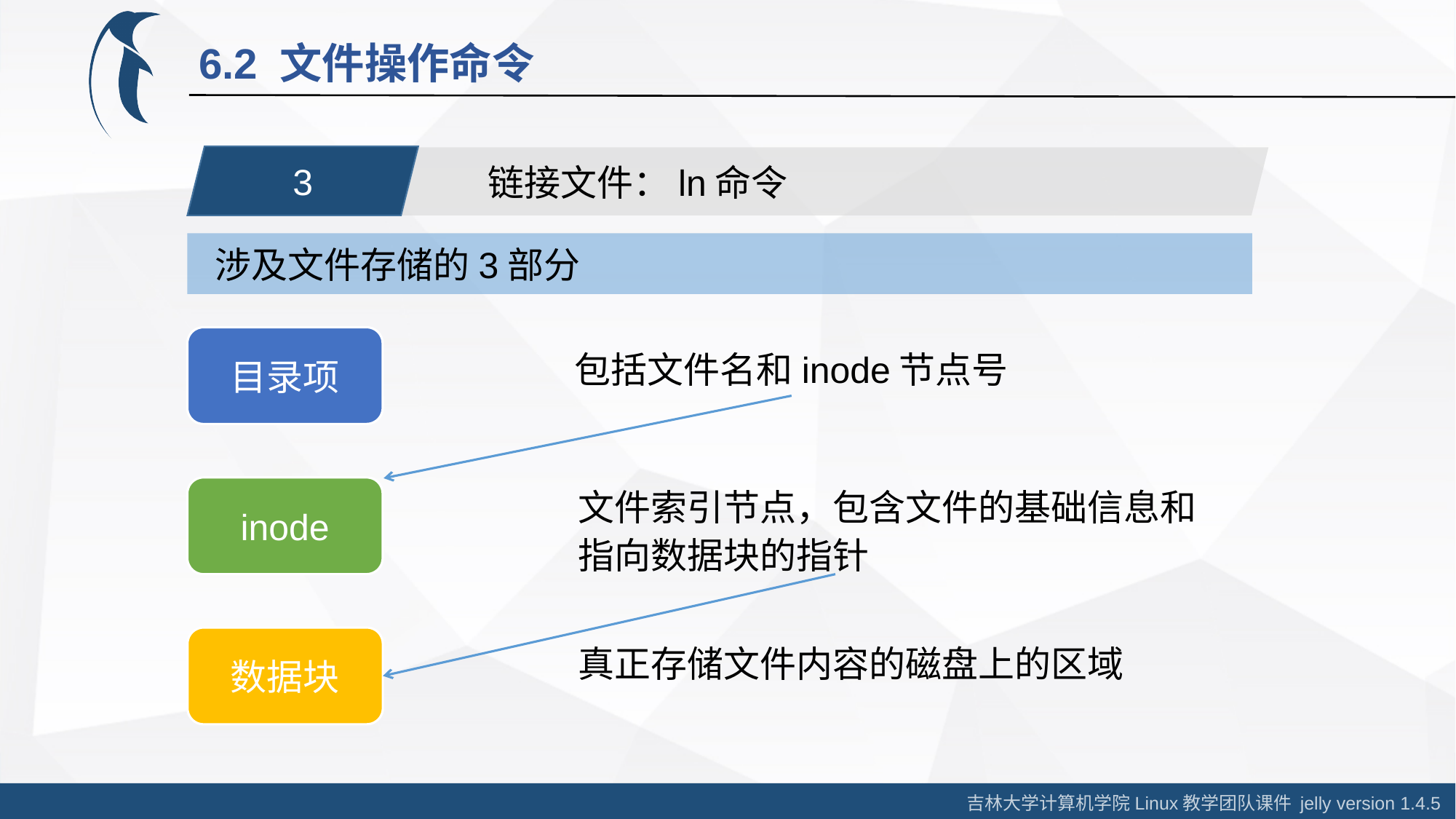

6.2 文件操作命令
3
链接文件：ln命令
 涉及文件存储的3部分
目录项
包括文件名和inode节点号
文件索引节点，包含文件的基础信息和指向数据块的指针
inode
数据块
真正存储文件内容的磁盘上的区域